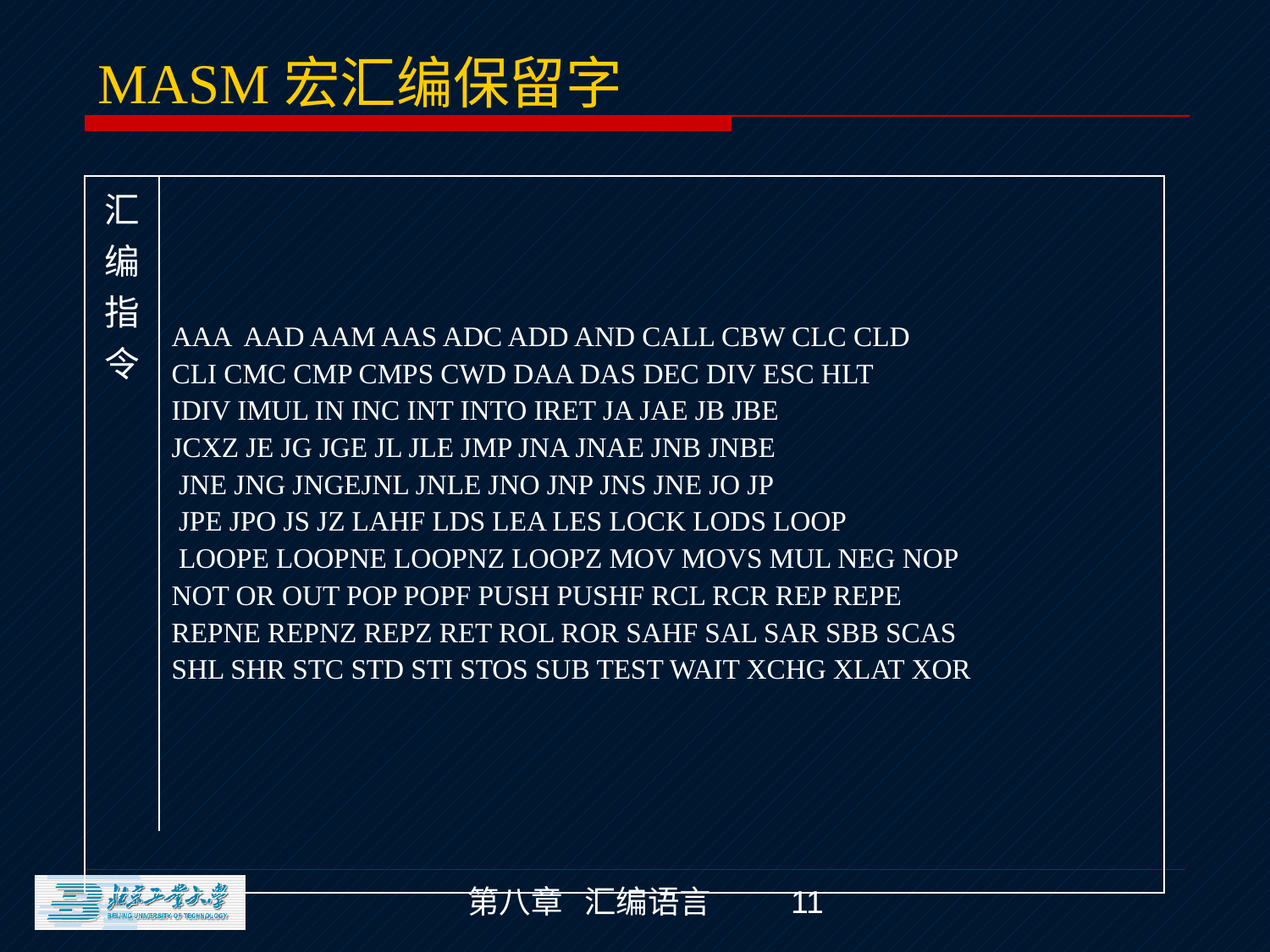

# MASM宏汇编保留字
| 汇编指令 | AAA AAD AAM AAS ADC ADD AND CALL CBW CLC CLD CLI CMC CMP CMPS CWD DAA DAS DEC DIV ESC HLT IDIV IMUL IN INC INT INTO IRET JA JAE JB JBE JCXZ JE JG JGE JL JLE JMP JNA JNAE JNB JNBE JNE JNG JNGEJNL JNLE JNO JNP JNS JNE JO JP JPE JPO JS JZ LAHF LDS LEA LES LOCK LODS LOOP LOOPE LOOPNE LOOPNZ LOOPZ MOV MOVS MUL NEG NOP NOT OR OUT POP POPF PUSH PUSHF RCL RCR REP REPE REPNE REPNZ REPZ RET ROL ROR SAHF SAL SAR SBB SCAS SHL SHR STC STD STI STOS SUB TEST WAIT XCHG XLAT XOR |
| --- | --- |
|  |  |